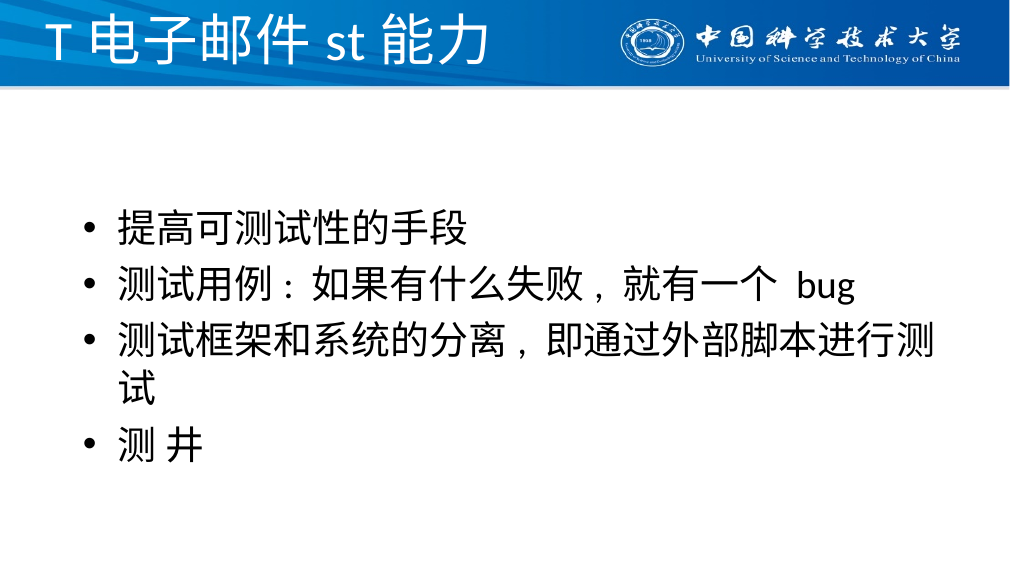

# T电子邮件st能力
提高可测试性的手段
测试用例: 如果有什么失败, 就有一个 bug
测试框架和系统的分离, 即通过外部脚本进行测试
测 井